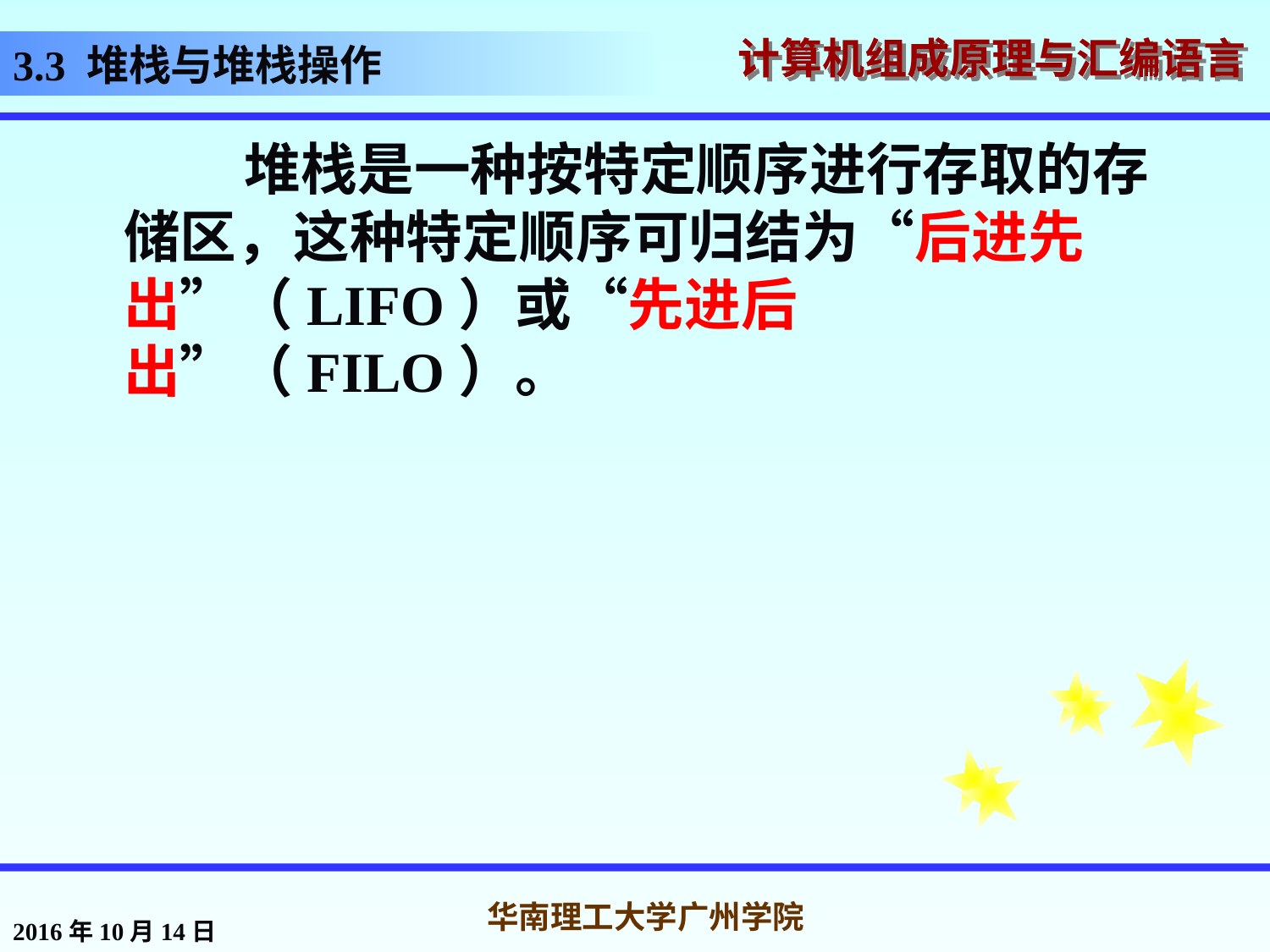

3.3 堆栈与堆栈操作
            堆栈是一种按特定顺序进行存取的存储区，这种特定顺序可归结为“后进先出”（LIFO）或“先进后出”（FILO）。
2016年10月14日
华南理工大学广州学院